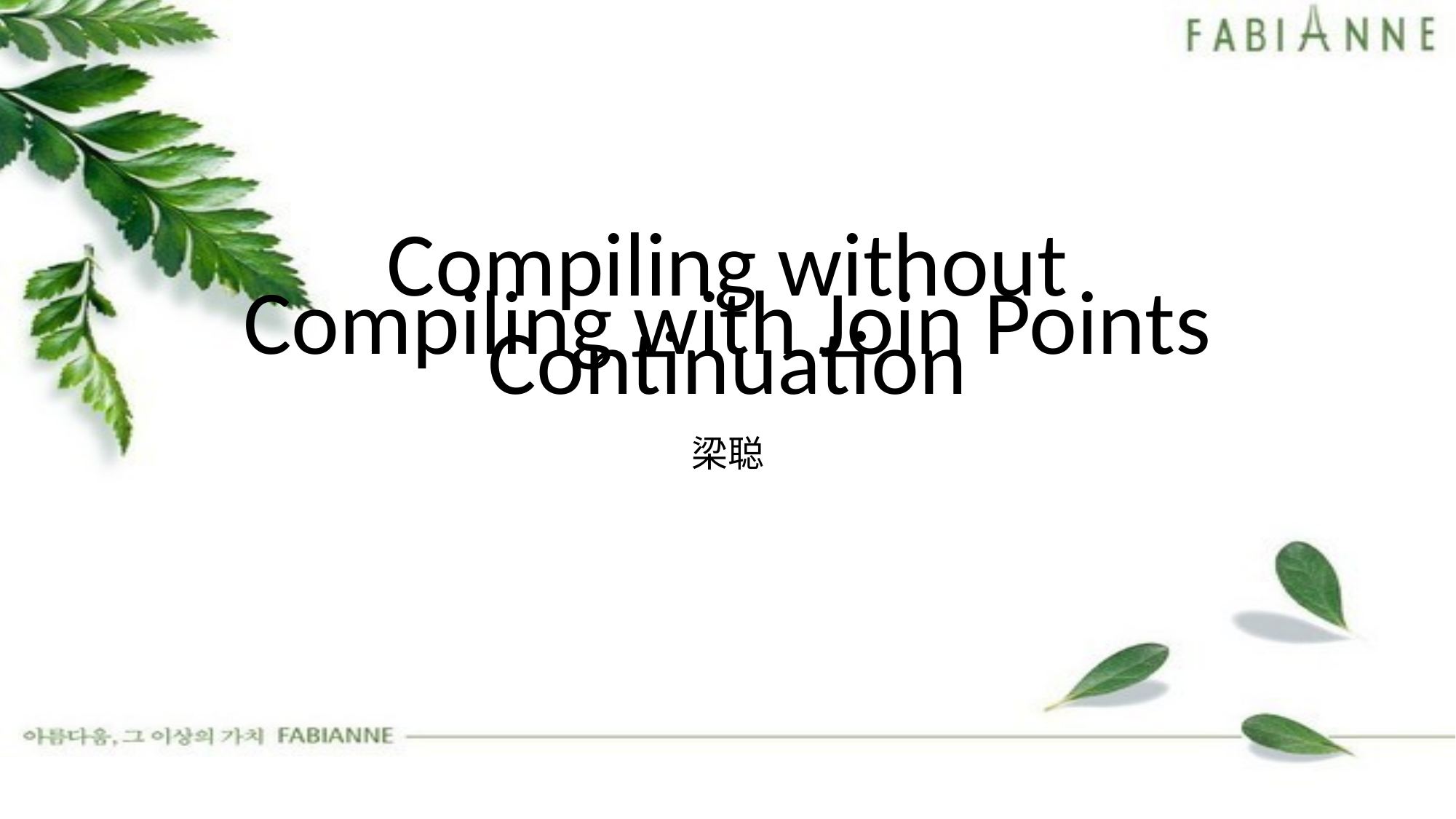

Compiling with Join Points
# Compiling without Continuation
梁聪